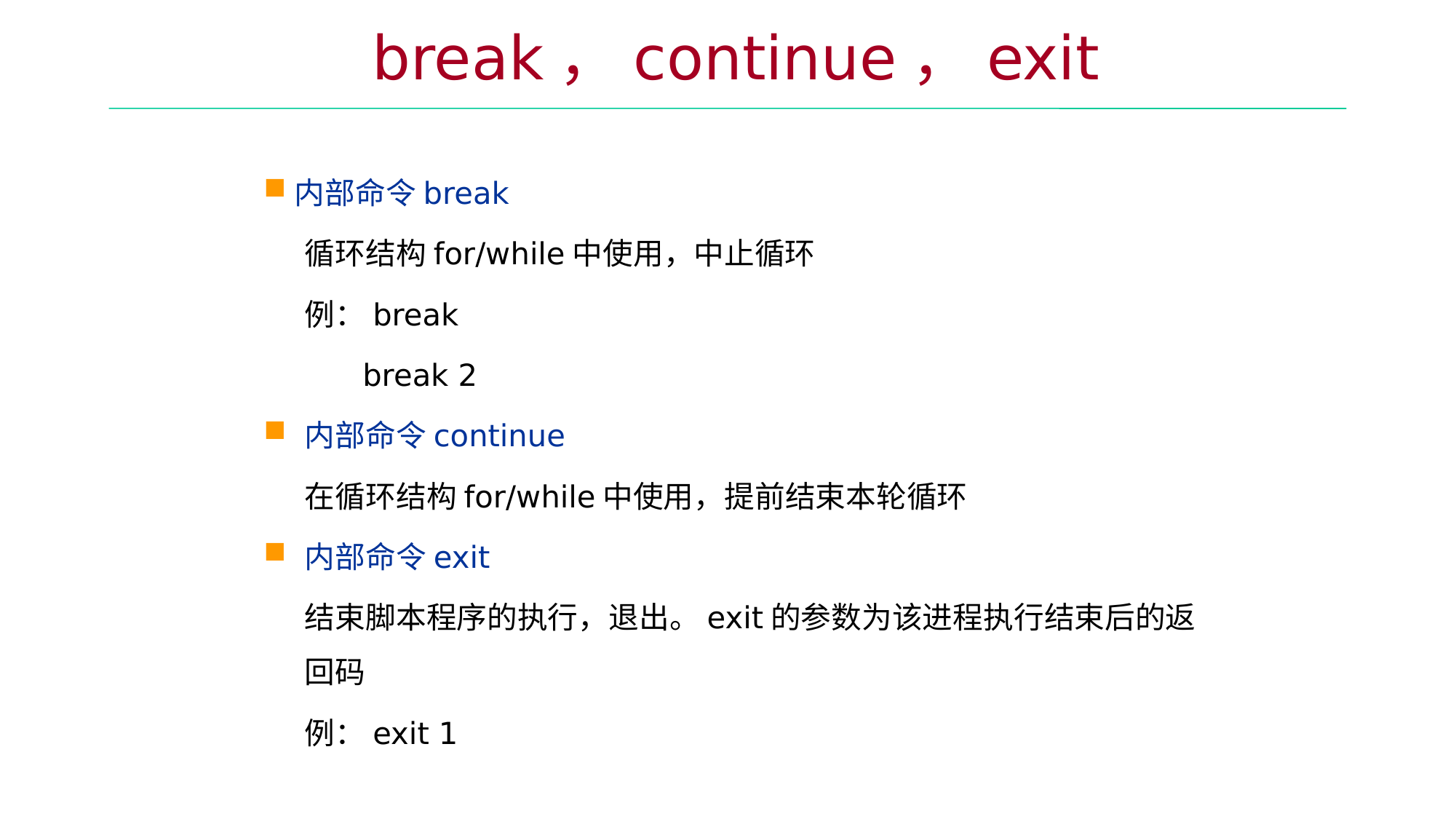

break，continue，exit
内部命令break
循环结构for/while中使用，中止循环
例：break
      break 2
内部命令continue
在循环结构for/while中使用，提前结束本轮循环
内部命令exit
结束脚本程序的执行，退出。exit的参数为该进程执行结束后的返回码
例：exit 1